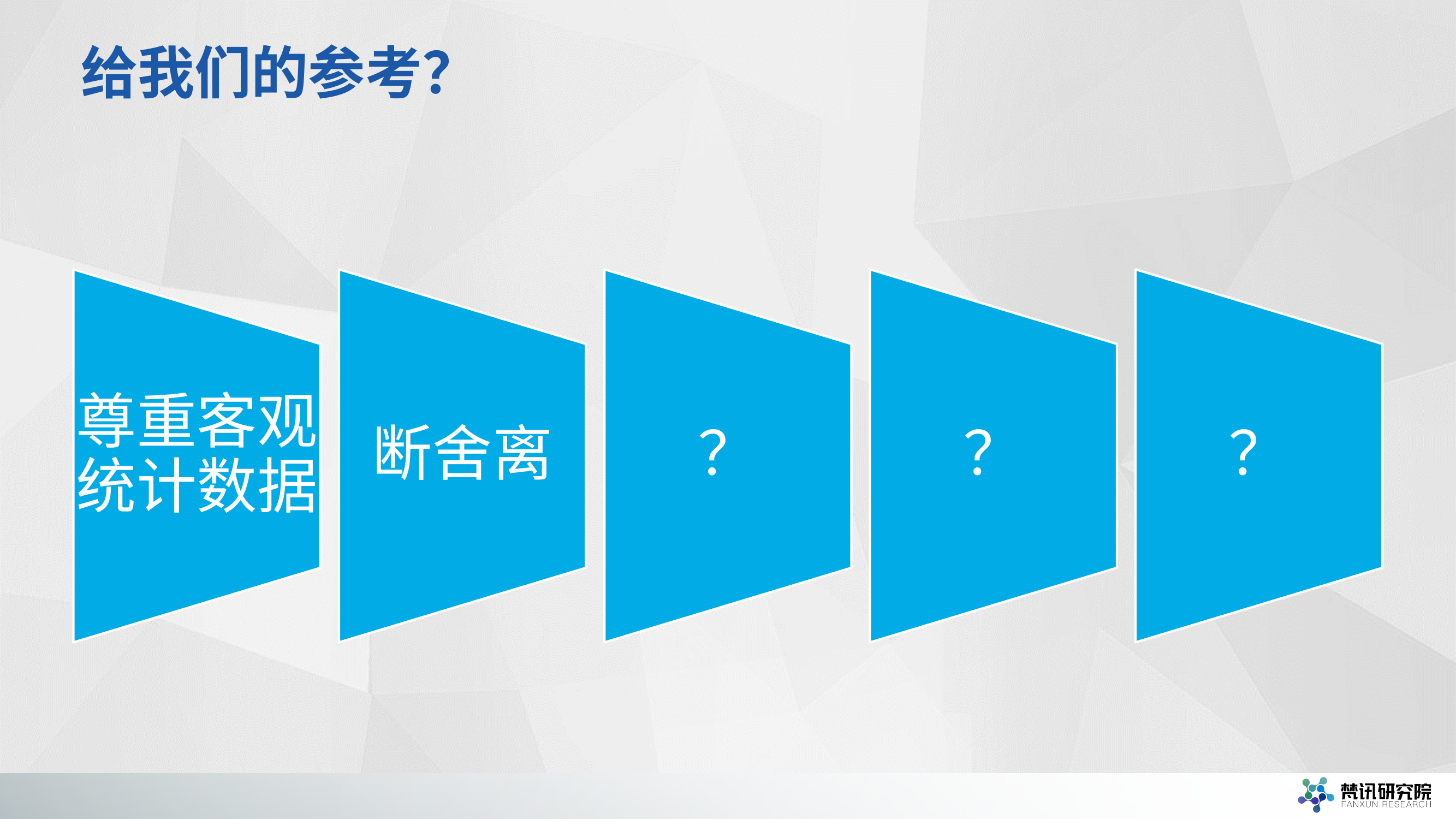

# 给我们的参考？
尊重客观统计数据
断舍离
？
？
？